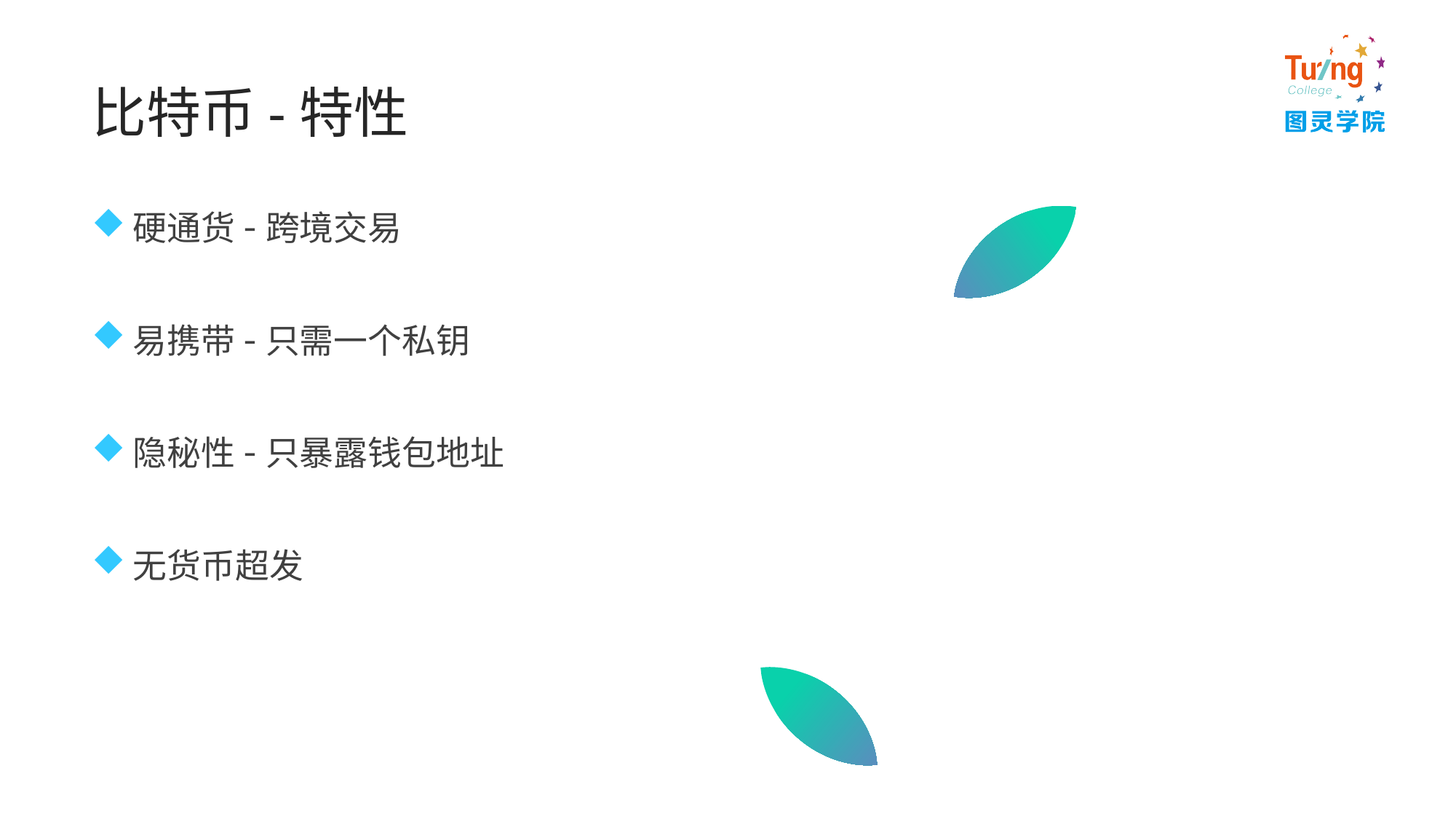

# 比特币-特性

硬通货-跨境交易

易携带-只需一个私钥

隐秘性-只暴露钱包地址

无货币超发